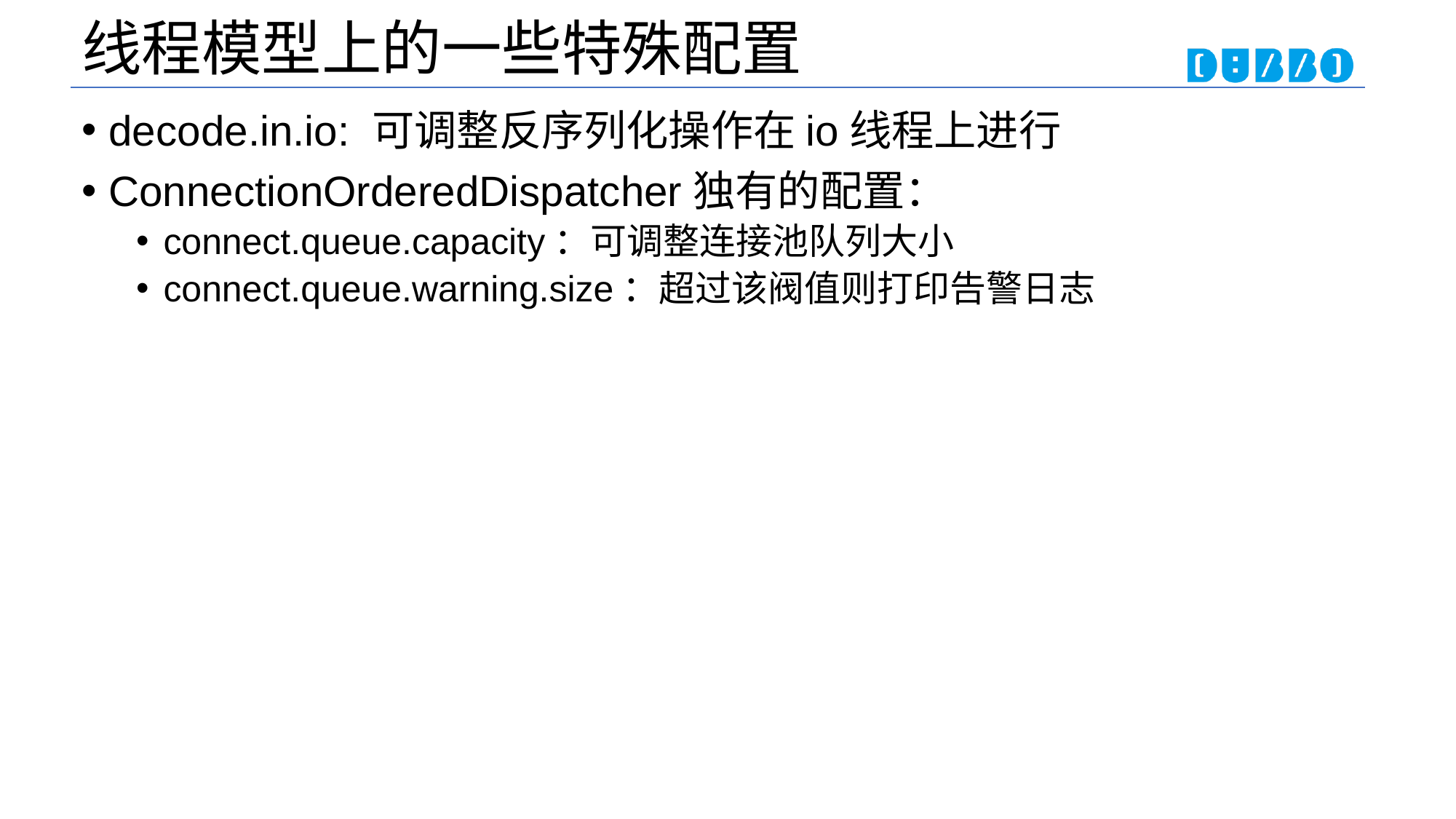

# 线程模型上的一些特殊配置
decode.in.io: 可调整反序列化操作在io线程上进行
ConnectionOrderedDispatcher独有的配置：
connect.queue.capacity：可调整连接池队列大小
connect.queue.warning.size：超过该阀值则打印告警日志